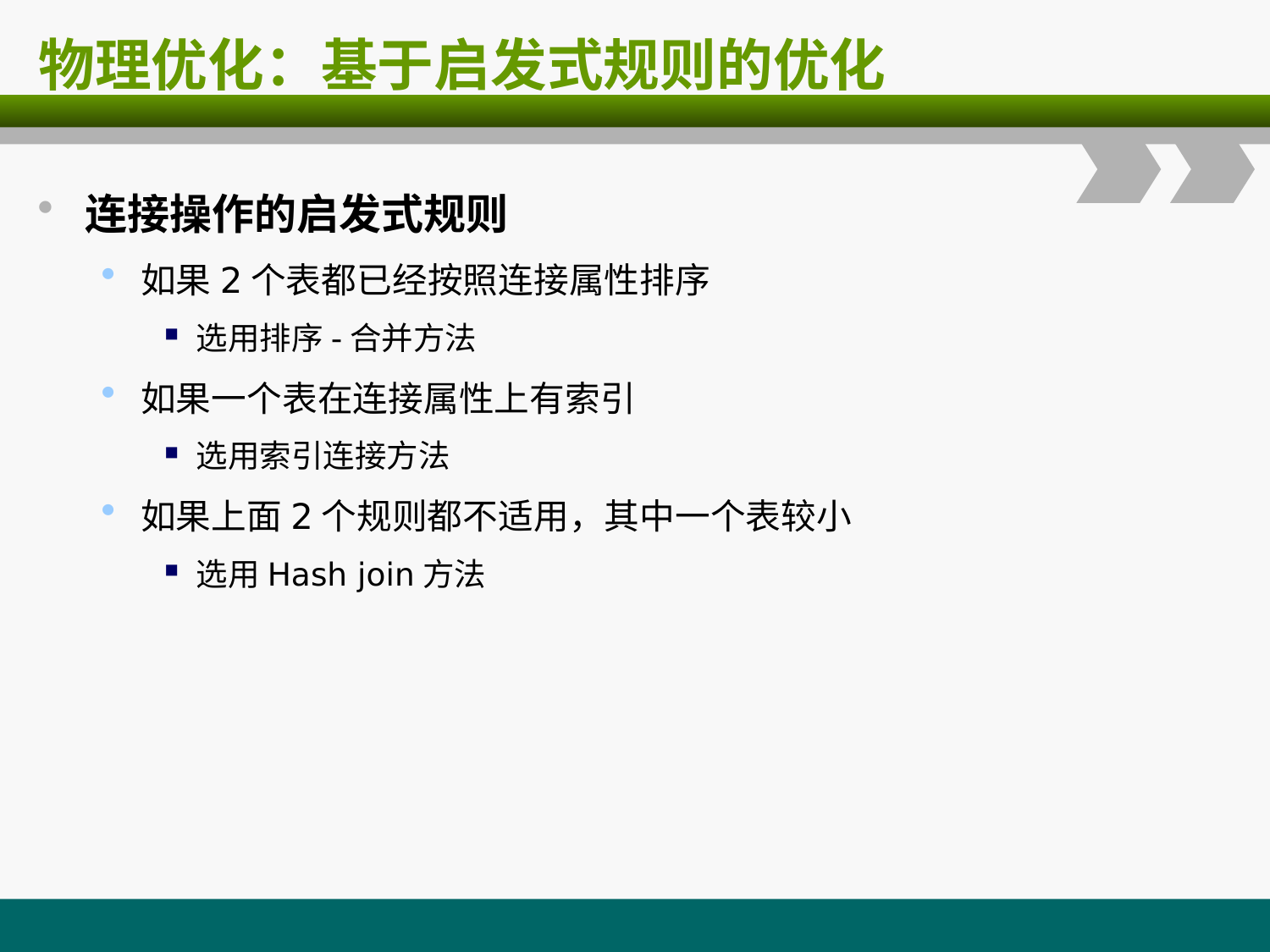

# 物理优化：基于启发式规则的优化
连接操作的启发式规则
如果2个表都已经按照连接属性排序
选用排序-合并方法
如果一个表在连接属性上有索引
选用索引连接方法
如果上面2个规则都不适用，其中一个表较小
选用Hash join方法